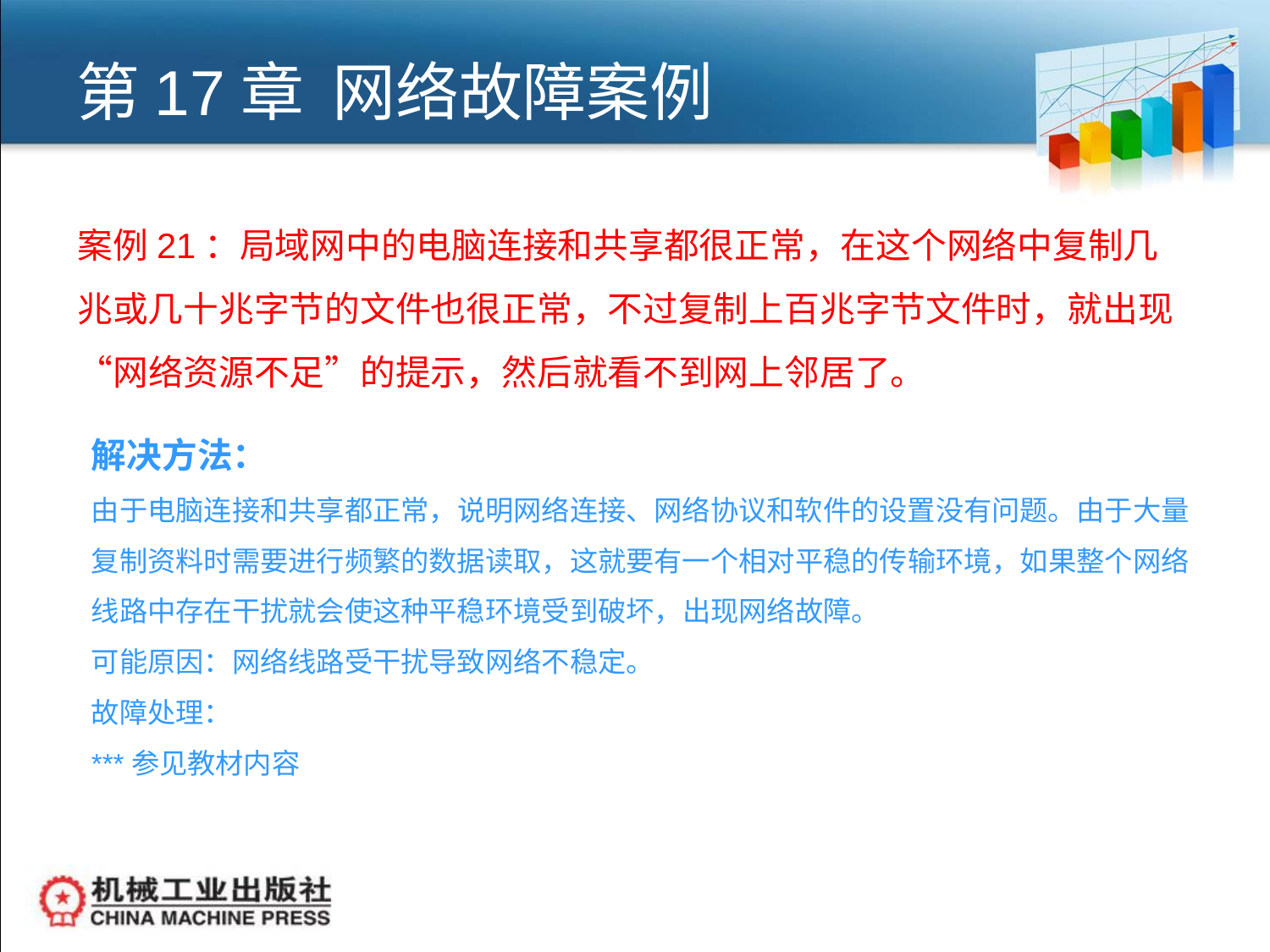

# 第17章  网络故障案例
案例21：局域网中的电脑连接和共享都很正常，在这个网络中复制几兆或几十兆字节的文件也很正常，不过复制上百兆字节文件时，就出现“网络资源不足”的提示，然后就看不到网上邻居了。
解决方法：
由于电脑连接和共享都正常，说明网络连接、网络协议和软件的设置没有问题。由于大量复制资料时需要进行频繁的数据读取，这就要有一个相对平稳的传输环境，如果整个网络线路中存在干扰就会使这种平稳环境受到破坏，出现网络故障。
可能原因：网络线路受干扰导致网络不稳定。
故障处理：
***参见教材内容